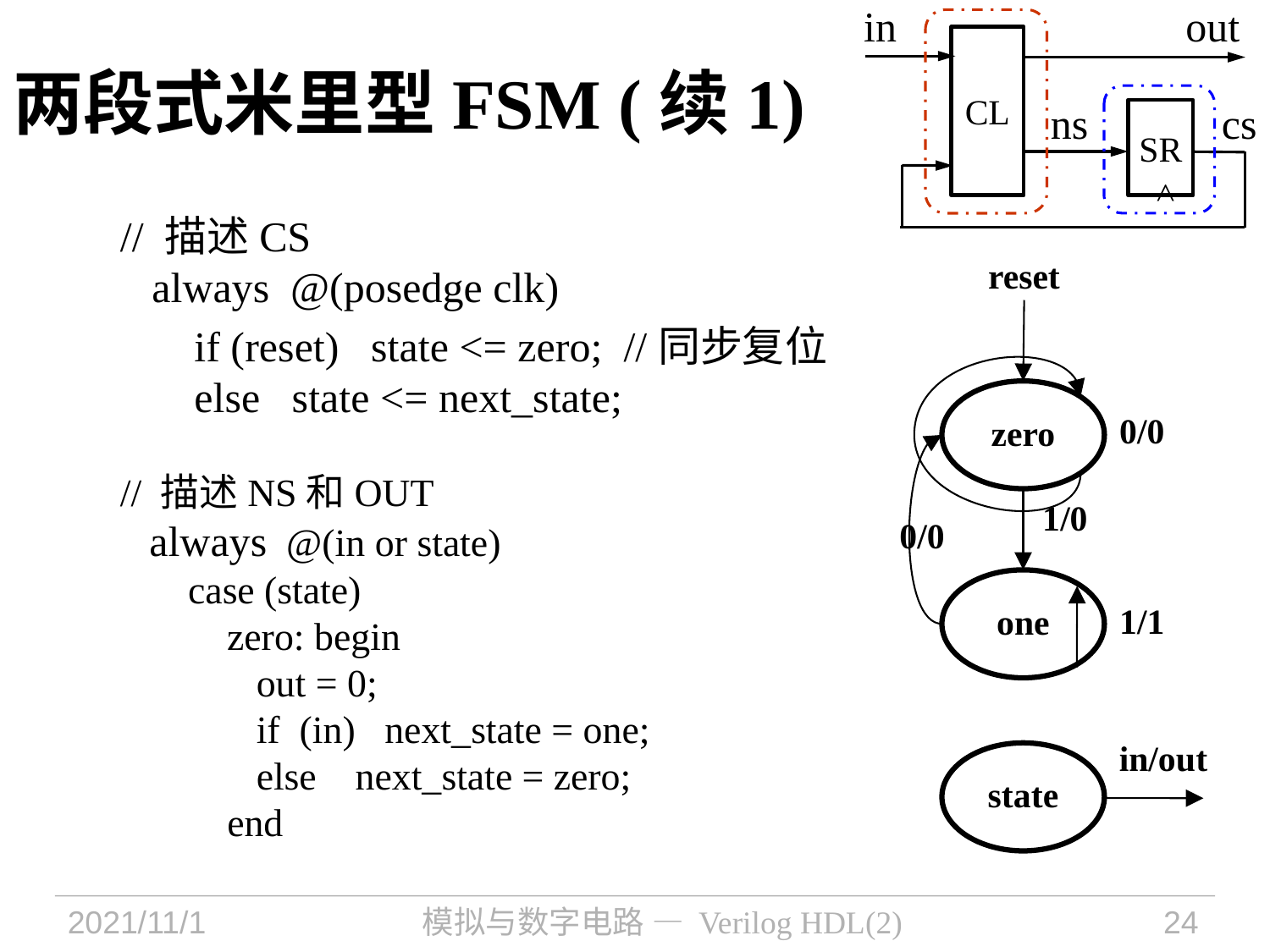

2021/11/1
模拟与数字电路 — Verilog HDL(2)
24
in
out
CL
ns
cs
SR
<

两段式米里型FSM (续1)
// 描述CS
   always  @(posedge clk)
       if (reset)   state <= zero;  //同步复位
       else   state <= next_state;

// 描述NS和OUT
   always  @(in or state)
       case (state)
           zero: begin
              out = 0;
              if  (in)   next_state = one;
              else    next_state = zero;
           end
reset
zero
0/0
1/0
0/0
one
1/1
in/out
state